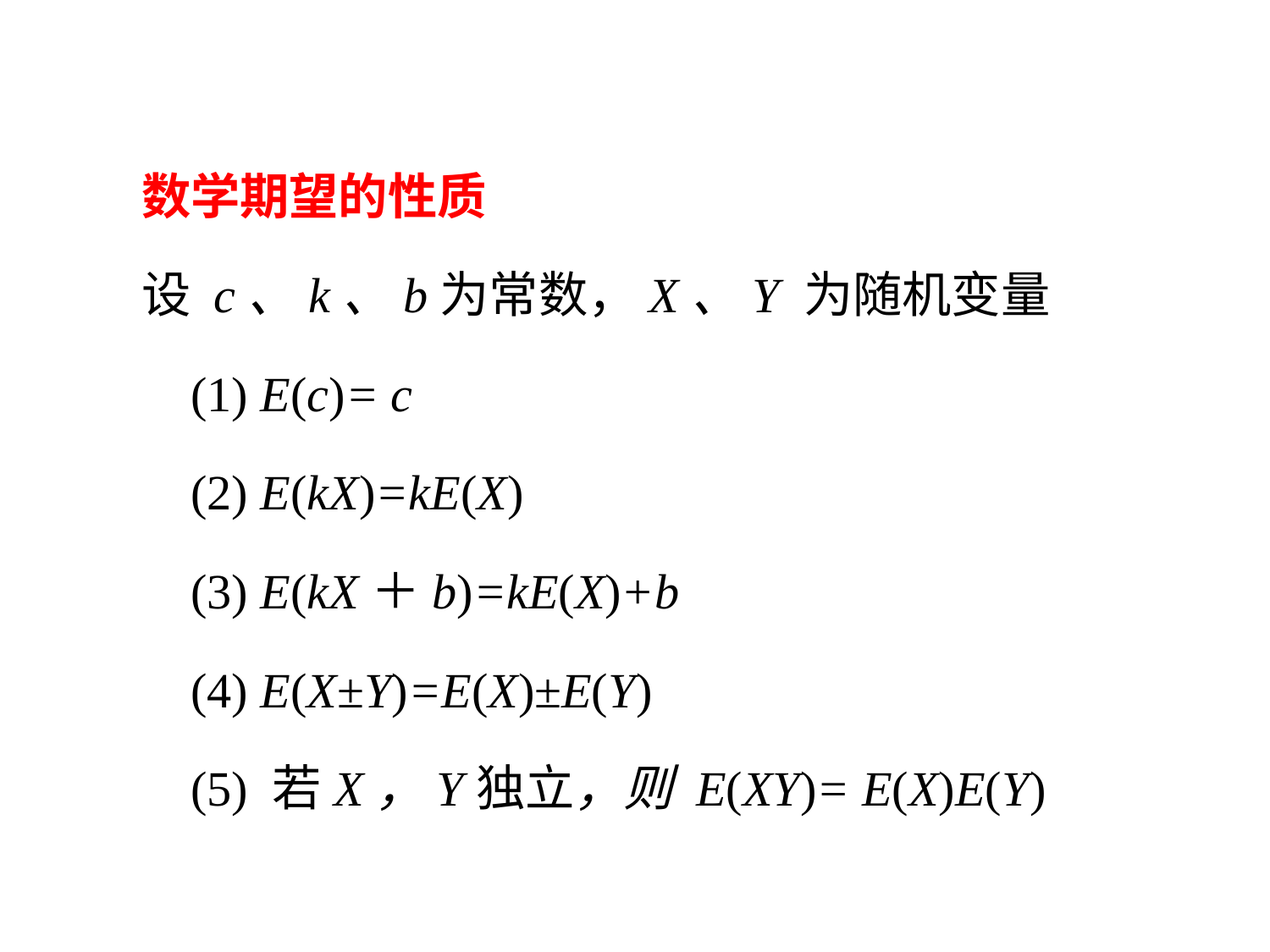

数学期望的性质
设 c、k、b为常数，X、Y 为随机变量
    (1) E(c)= c
    (2) E(kX)=kE(X)
    (3) E(kX＋b)=kE(X)+b
    (4) E(X±Y)=E(X)±E(Y)
    (5) 若X，Y独立，则 E(XY)= E(X)E(Y)